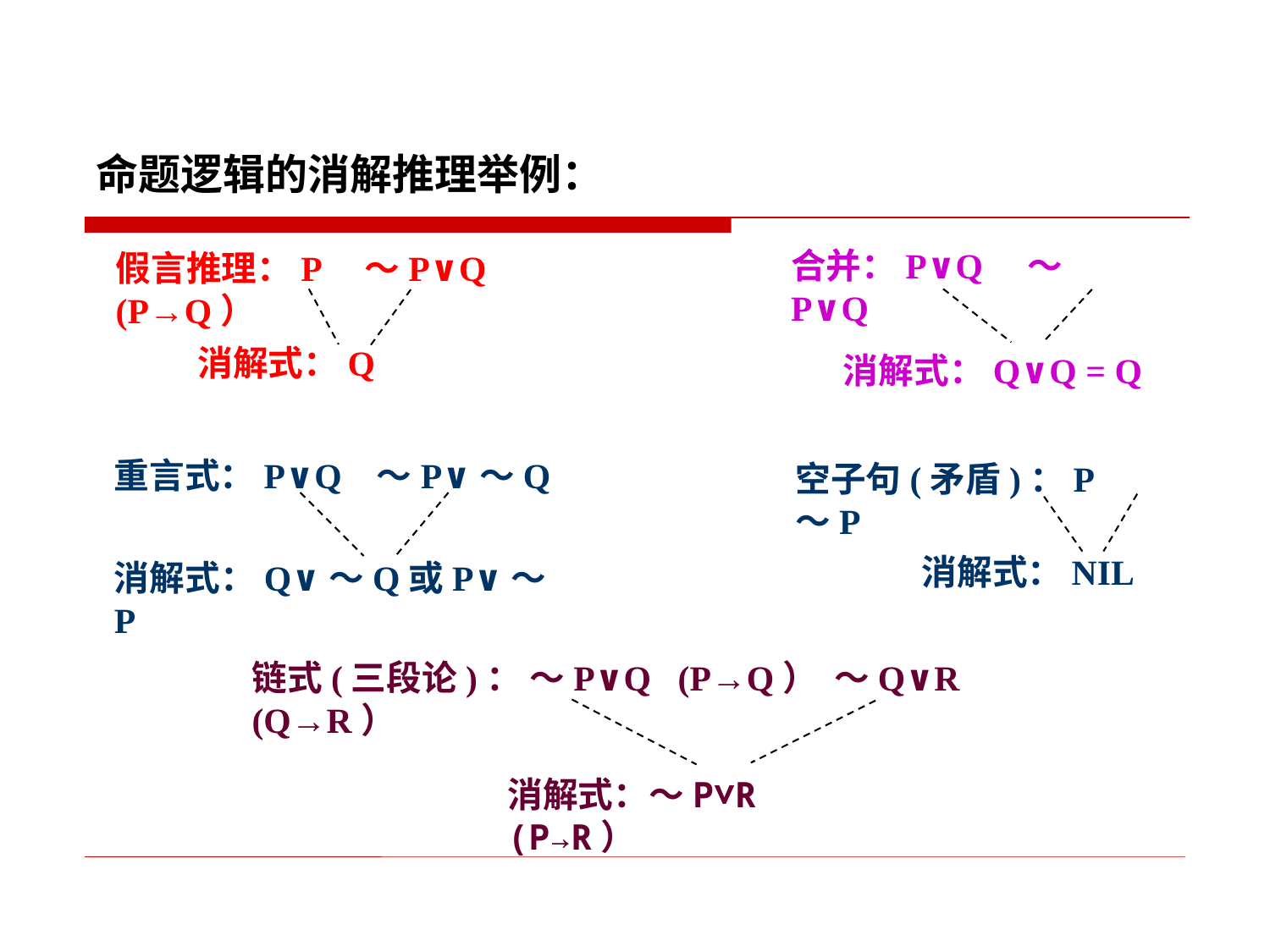

# 命题逻辑的消解推理举例：
合并：P∨Q    ～P∨Q

消解式：Q∨Q = Q
假言推理：P    ～P∨Q   (P→Q）

消解式：Q
重言式：P∨Q   ～P∨～Q

消解式：Q∨～Q或P∨～P
空子句(矛盾)：P       ～P

消解式：NIL
链式(三段论)： ～P∨Q   (P→Q）  ～Q∨R   (Q→R）

消解式：～P∨R  (P→R）